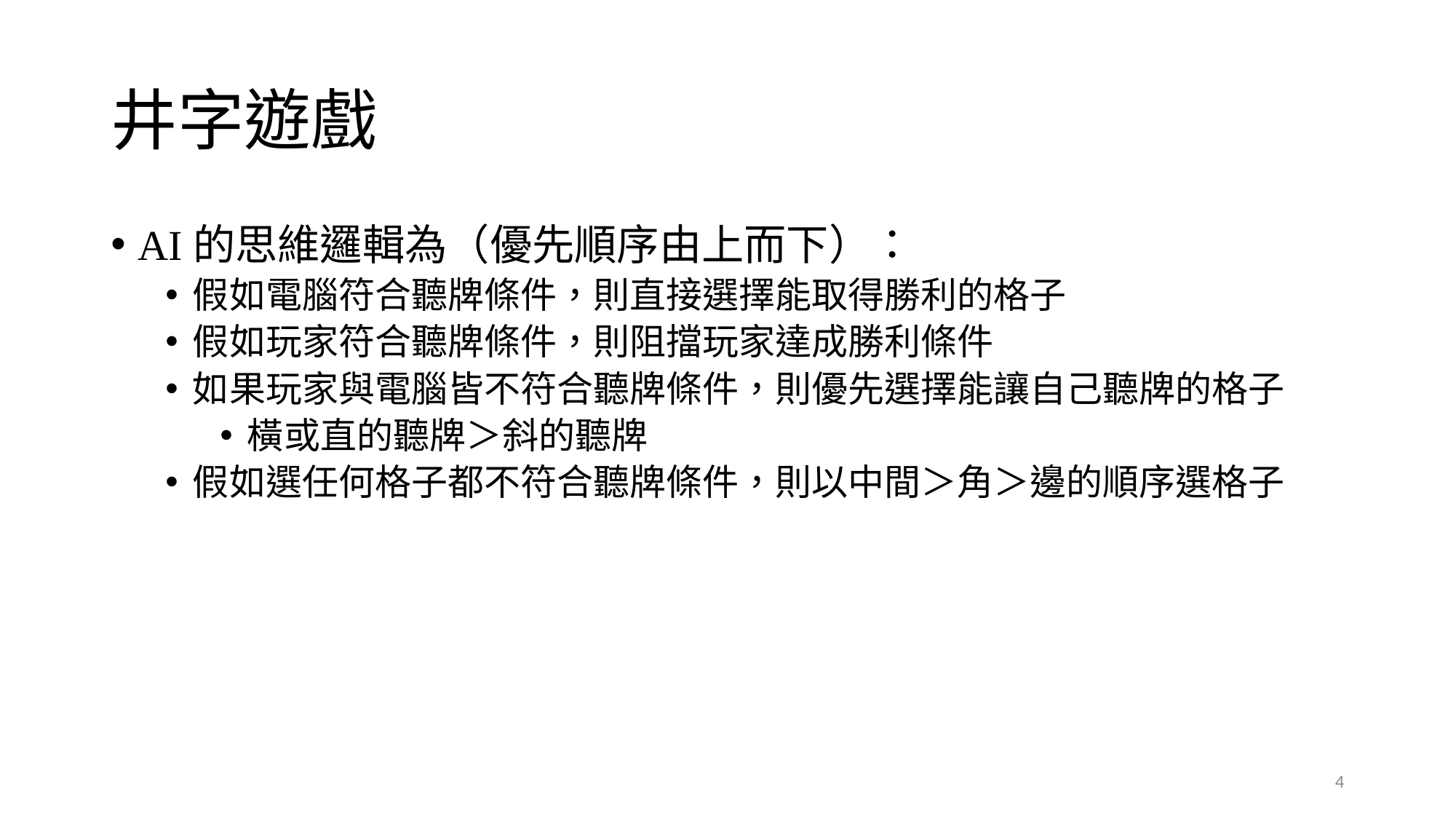

# 井字遊戲
AI的思維邏輯為（優先順序由上而下）：
假如電腦符合聽牌條件，則直接選擇能取得勝利的格子
假如玩家符合聽牌條件，則阻擋玩家達成勝利條件
如果玩家與電腦皆不符合聽牌條件，則優先選擇能讓自己聽牌的格子
橫或直的聽牌＞斜的聽牌
假如選任何格子都不符合聽牌條件，則以中間＞角＞邊的順序選格子

4